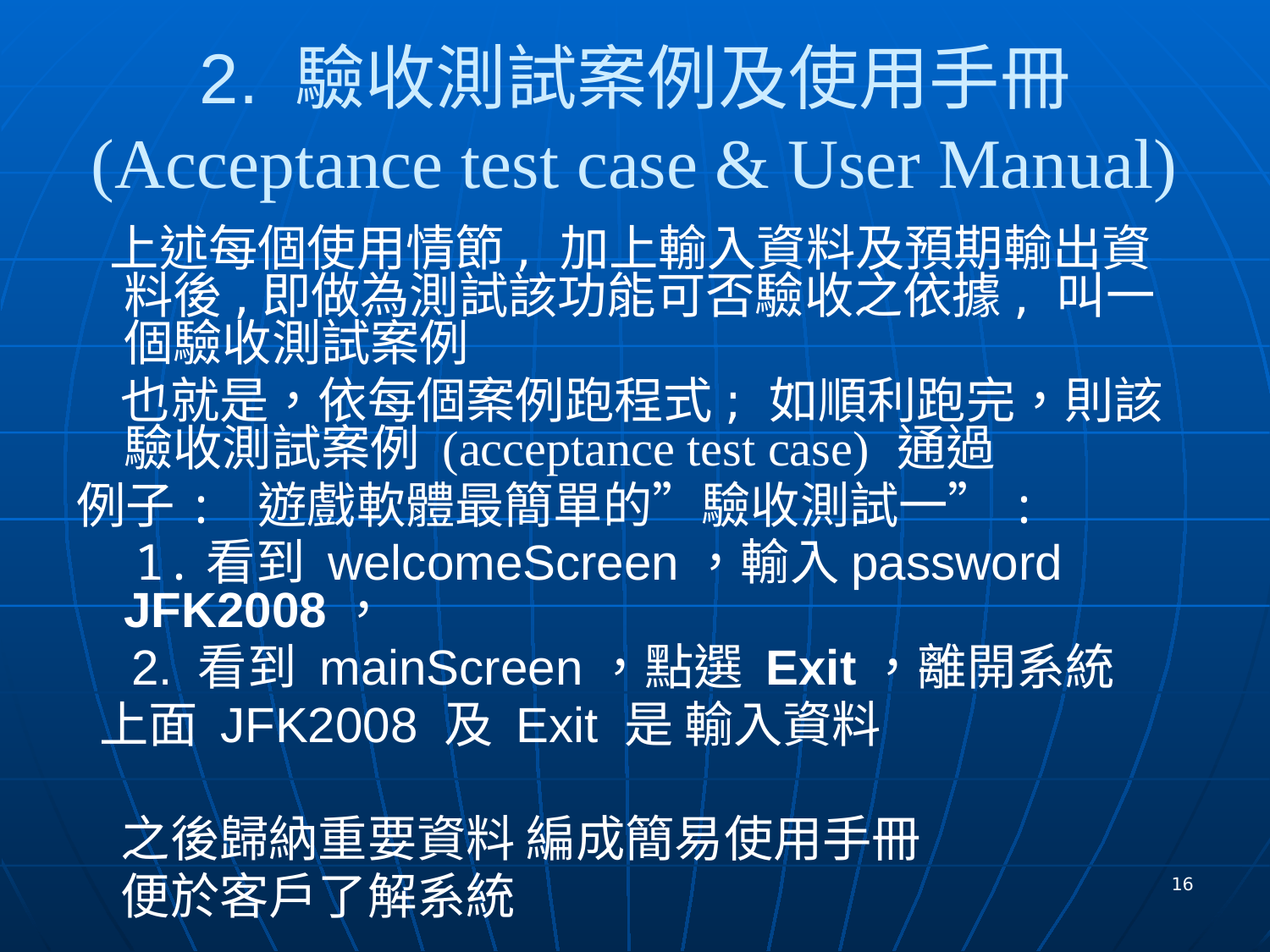

# 2. 驗收測試案例及使用手冊 (Acceptance test case & User Manual)
  上述每個使用情節, 加上輸入資料及預期輸出資料後,即做為測試該功能可否驗收之依據, 叫一個驗收測試案例
   也就是，依每個案例跑程式; 如順利跑完，則該驗收測試案例 (acceptance test case) 通過
例子: 遊戲軟體最簡單的”驗收測試一”:
  1.看到 welcomeScreen，輸入password JFK2008，
    2. 看到 mainScreen，點選 Exit，離開系統
 上面 JFK2008 及 Exit 是 輸入資料

   之後歸納重要資料 編成簡易使用手冊
   便於客戶了解系統

16